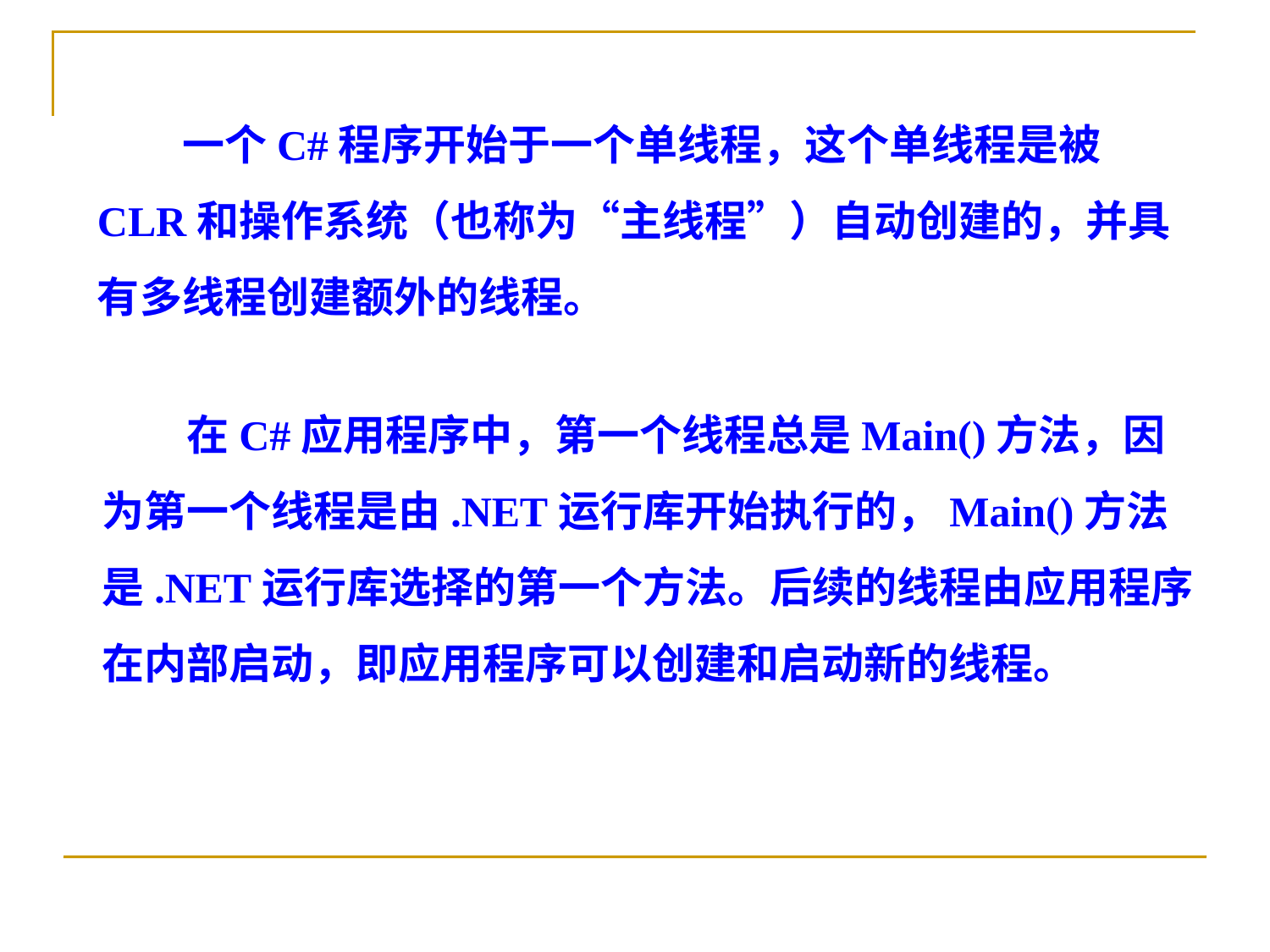

一个C#程序开始于一个单线程，这个单线程是被CLR和操作系统（也称为“主线程”）自动创建的，并具有多线程创建额外的线程。
　　在C#应用程序中，第一个线程总是Main()方法，因为第一个线程是由.NET运行库开始执行的，Main()方法是.NET运行库选择的第一个方法。后续的线程由应用程序在内部启动，即应用程序可以创建和启动新的线程。